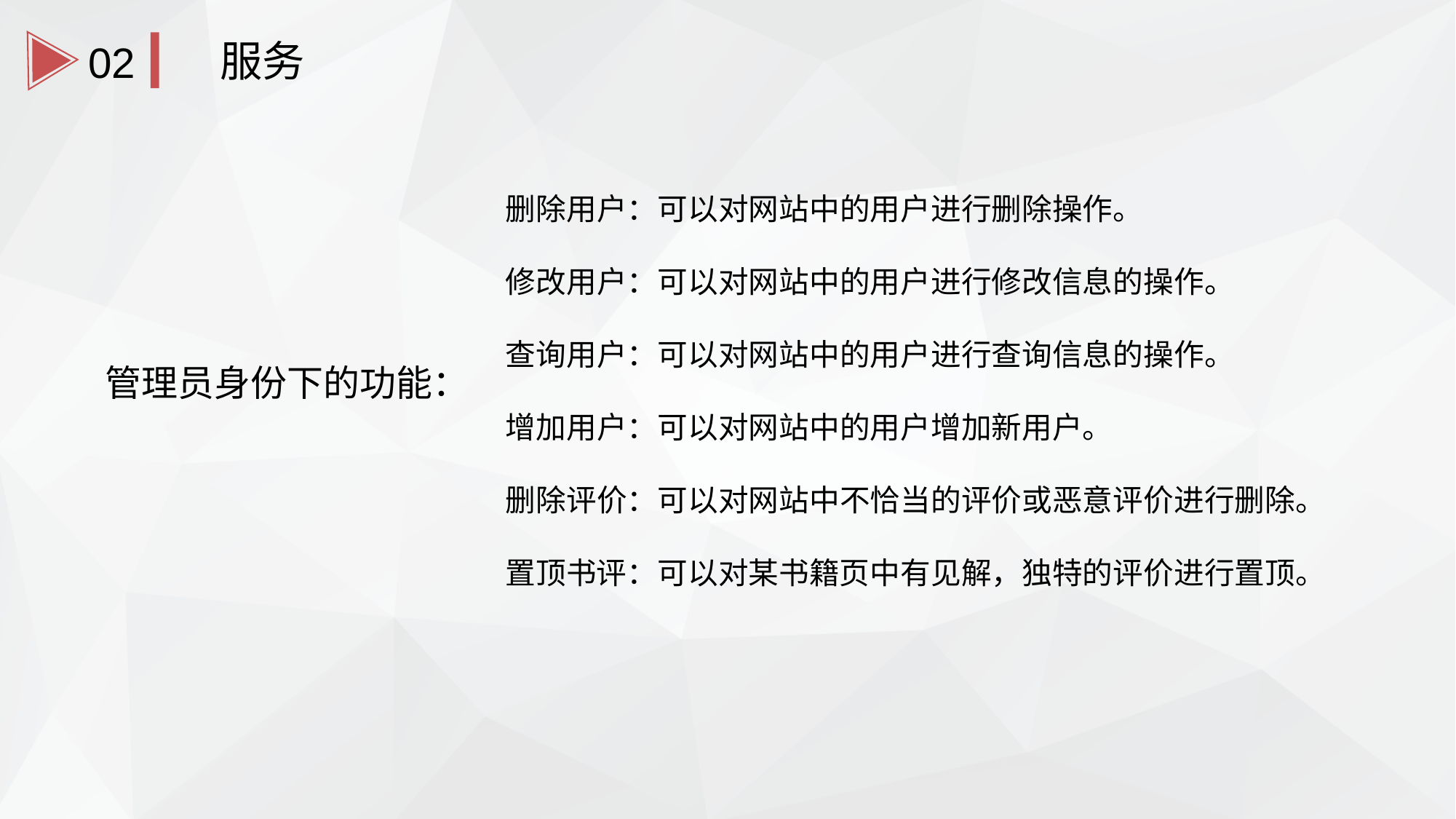

服务
02

删除用户：可以对网站中的用户进行删除操作。

修改用户：可以对网站中的用户进行修改信息的操作。

查询用户：可以对网站中的用户进行查询信息的操作。

增加用户：可以对网站中的用户增加新用户。

删除评价：可以对网站中不恰当的评价或恶意评价进行删除。

置顶书评：可以对某书籍页中有见解，独特的评价进行置顶。
管理员身份下的功能：